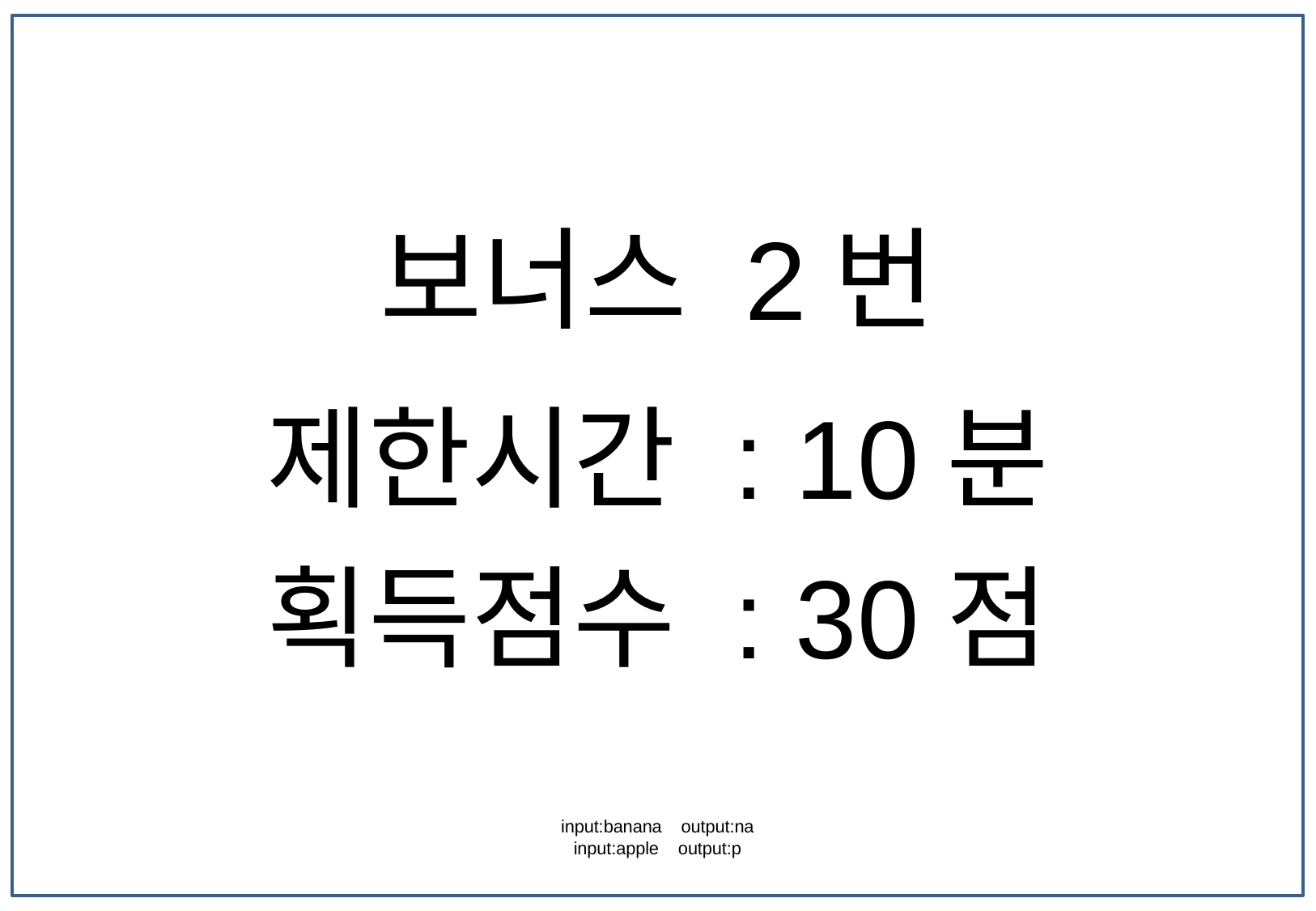

보너스 2번
제한시간 : 10분
획득점수 : 30점
input:banana    output:na
input:apple    output:p